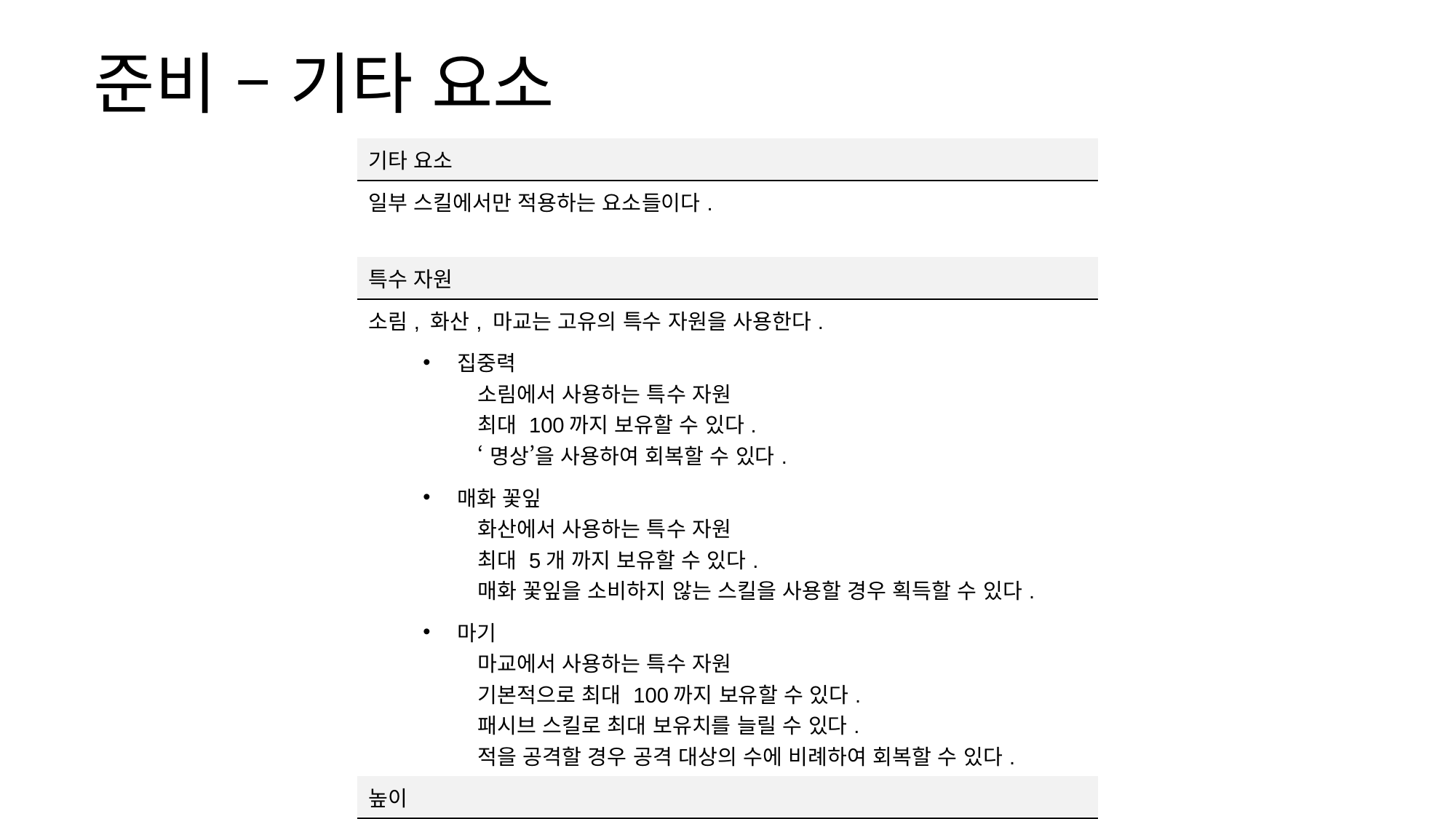

준비 – 기타 요소
| 기타 요소 |
| --- |
| 일부 스킬에서만 적용하는 요소들이다. |
|  |
| 특수 자원 |
| 소림, 화산, 마교는 고유의 특수 자원을 사용한다. |
| 집중력 소림에서 사용하는 특수 자원 최대 100까지 보유할 수 있다. ‘명상’을 사용하여 회복할 수 있다. |
| 매화 꽃잎 화산에서 사용하는 특수 자원 최대 5개 까지 보유할 수 있다. 매화 꽃잎을 소비하지 않는 스킬을 사용할 경우 획득할 수 있다. |
| 마기 마교에서 사용하는 특수 자원 기본적으로 최대 100까지 보유할 수 있다. 패시브 스킬로 최대 보유치를 늘릴 수 있다. 적을 공격할 경우 공격 대상의 수에 비례하여 회복할 수 있다. |
| 높이 |
| 일부 스킬에 경우 일정 이상의 높이에서만 시전할 수 있다. |